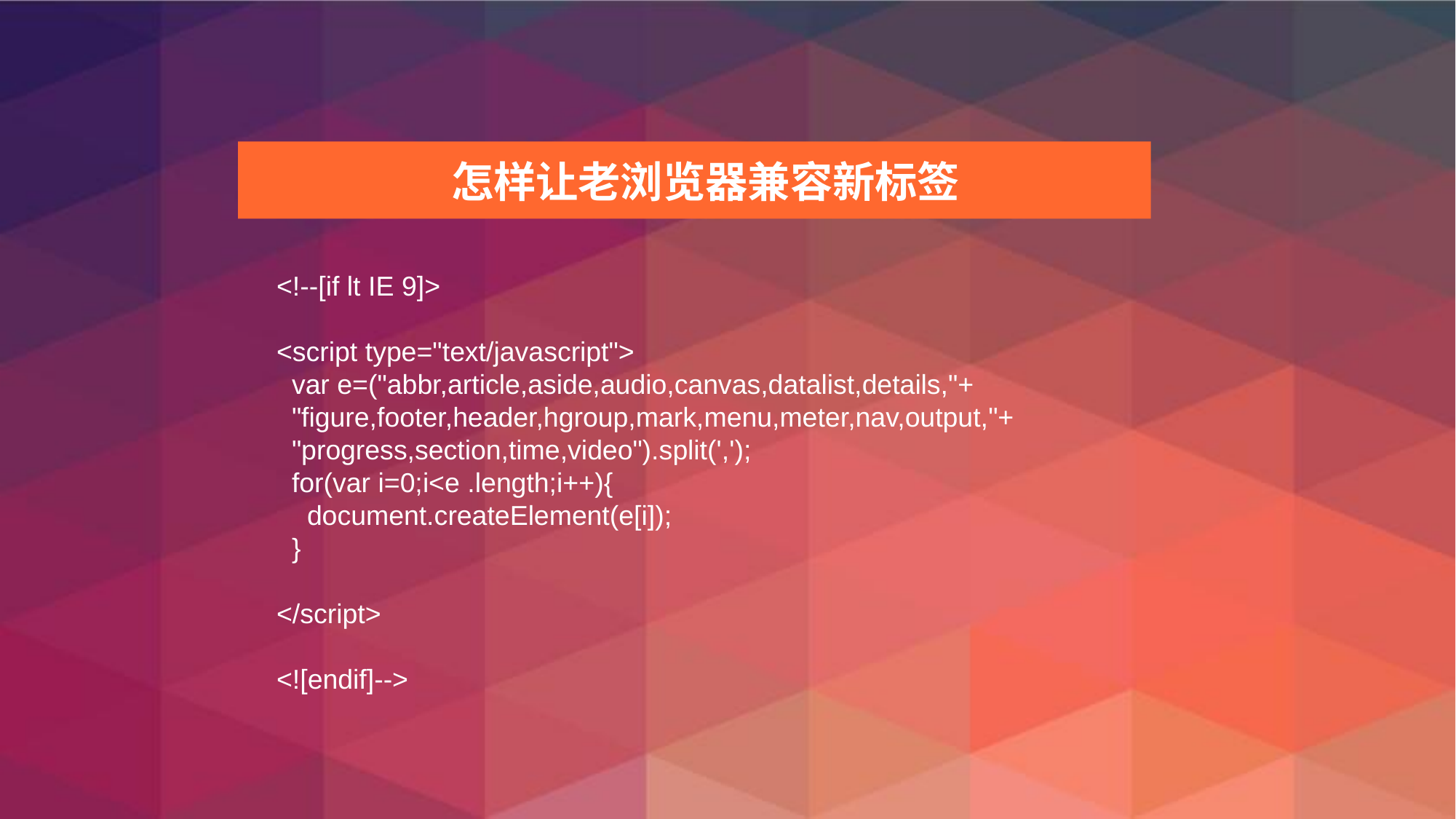

怎样让老浏览器兼容新标签
<!--[if lt IE 9]>

<script type="text/javascript">
  var e=("abbr,article,aside,audio,canvas,datalist,details,"+
  "figure,footer,header,hgroup,mark,menu,meter,nav,output,"+
  "progress,section,time,video").split(',');
  for(var i=0;i<e .length;i++){
    document.createElement(e[i]);
  }

</script>

<![endif]-->